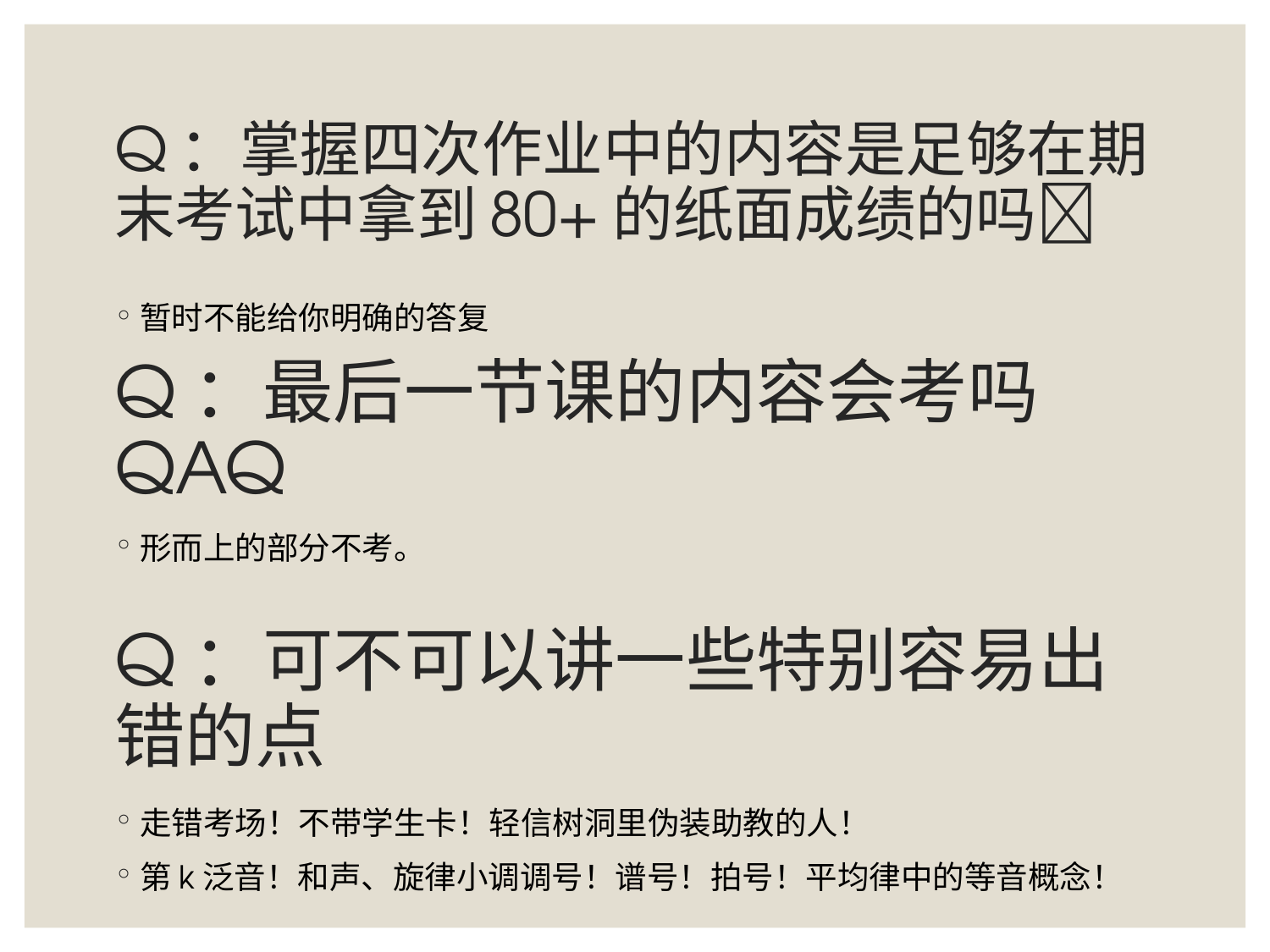

# Q：掌握四次作业中的内容是足够在期末考试中拿到80+的纸面成绩的吗🥺
暂时不能给你明确的答复
Q：最后一节课的内容会考吗QAQ
形而上的部分不考。
Q：可不可以讲一些特别容易出错的点
走错考场！不带学生卡！轻信树洞里伪装助教的人！
第k泛音！和声、旋律小调调号！谱号！拍号！平均律中的等音概念！